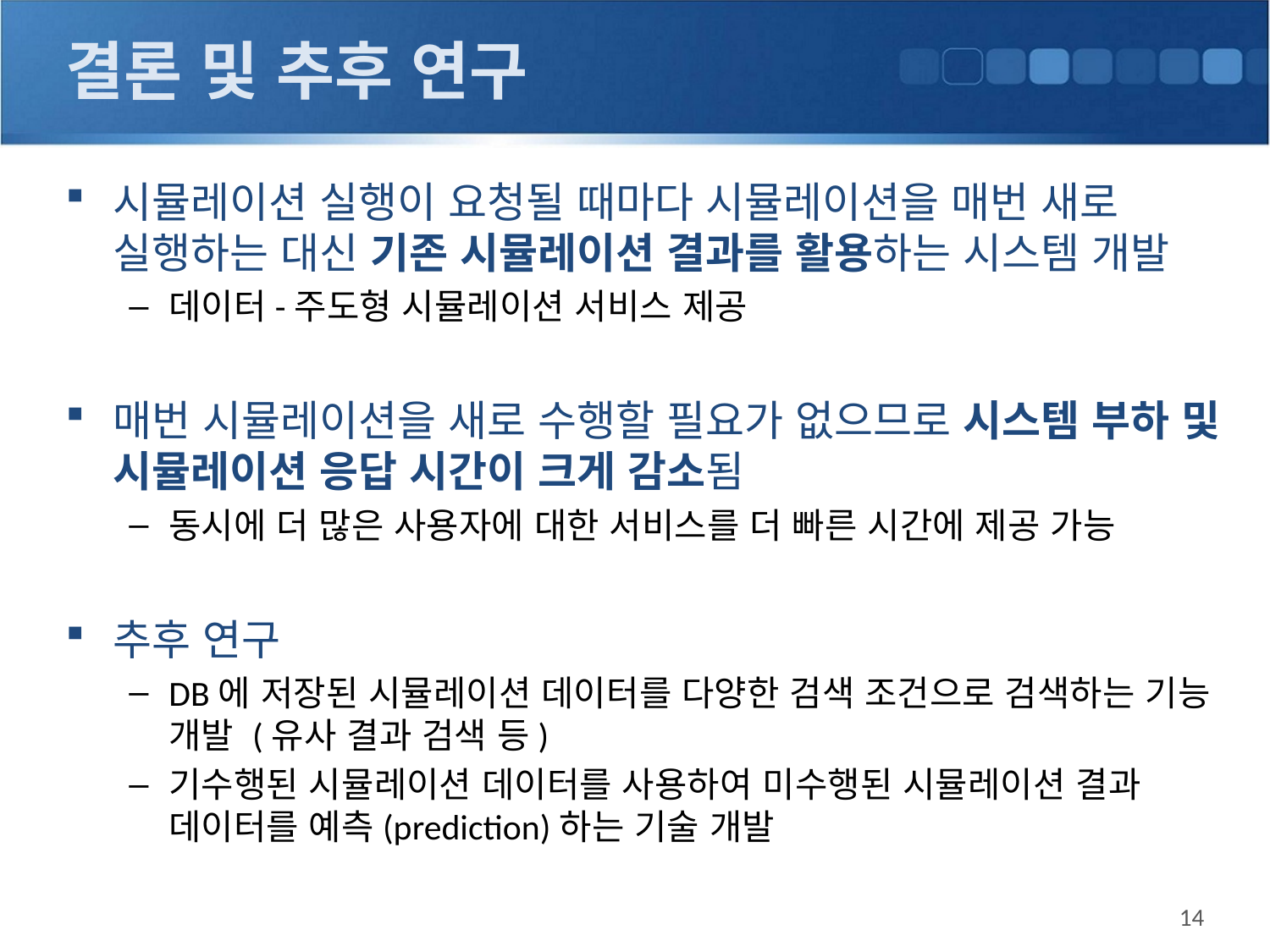

# 결론 및 추후 연구
시뮬레이션 실행이 요청될 때마다 시뮬레이션을 매번 새로 실행하는 대신 기존 시뮬레이션 결과를 활용하는 시스템 개발
데이터-주도형 시뮬레이션 서비스 제공

매번 시뮬레이션을 새로 수행할 필요가 없으므로 시스템 부하 및 시뮬레이션 응답 시간이 크게 감소됨
동시에 더 많은 사용자에 대한 서비스를 더 빠른 시간에 제공 가능

추후 연구
DB에 저장된 시뮬레이션 데이터를 다양한 검색 조건으로 검색하는 기능 개발 (유사 결과 검색 등)
기수행된 시뮬레이션 데이터를 사용하여 미수행된 시뮬레이션 결과 데이터를 예측(prediction)하는 기술 개발
14